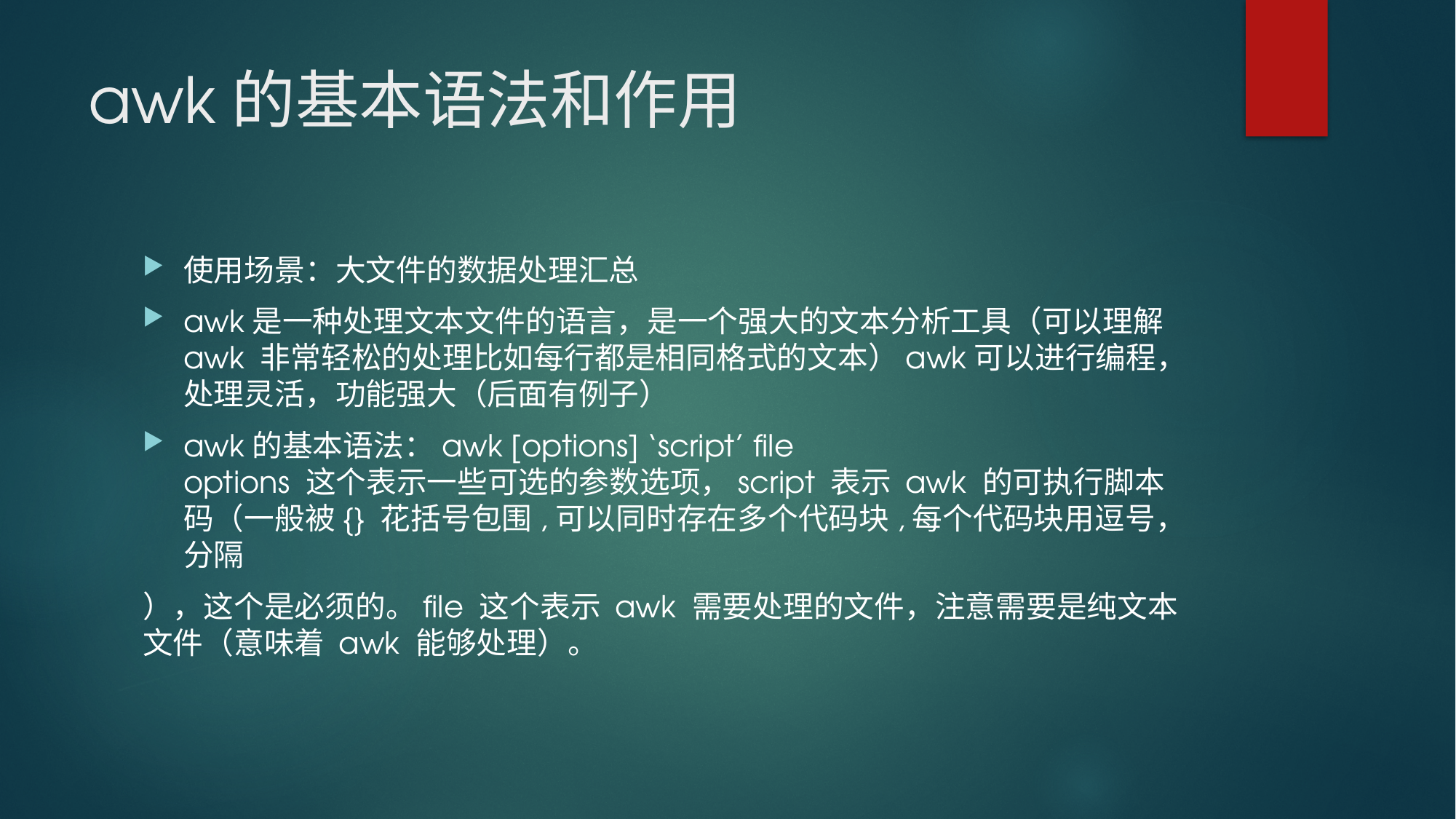

# awk的基本语法和作用
使用场景：大文件的数据处理汇总
awk是一种处理文本文件的语言，是一个强大的文本分析工具（可以理解 awk 非常轻松的处理比如每行都是相同格式的文本）awk可以进行编程，处理灵活，功能强大（后面有例子）
awk的基本语法：awk [options] ‘script’ file                                           options 这个表示一些可选的参数选项，script 表示 awk 的可执行脚本码（一般被{} 花括号包围,可以同时存在多个代码块,每个代码块用逗号，分隔
），这个是必须的。file 这个表示 awk 需要处理的文件，注意需要是纯文本文件（意味着 awk 能够处理）。